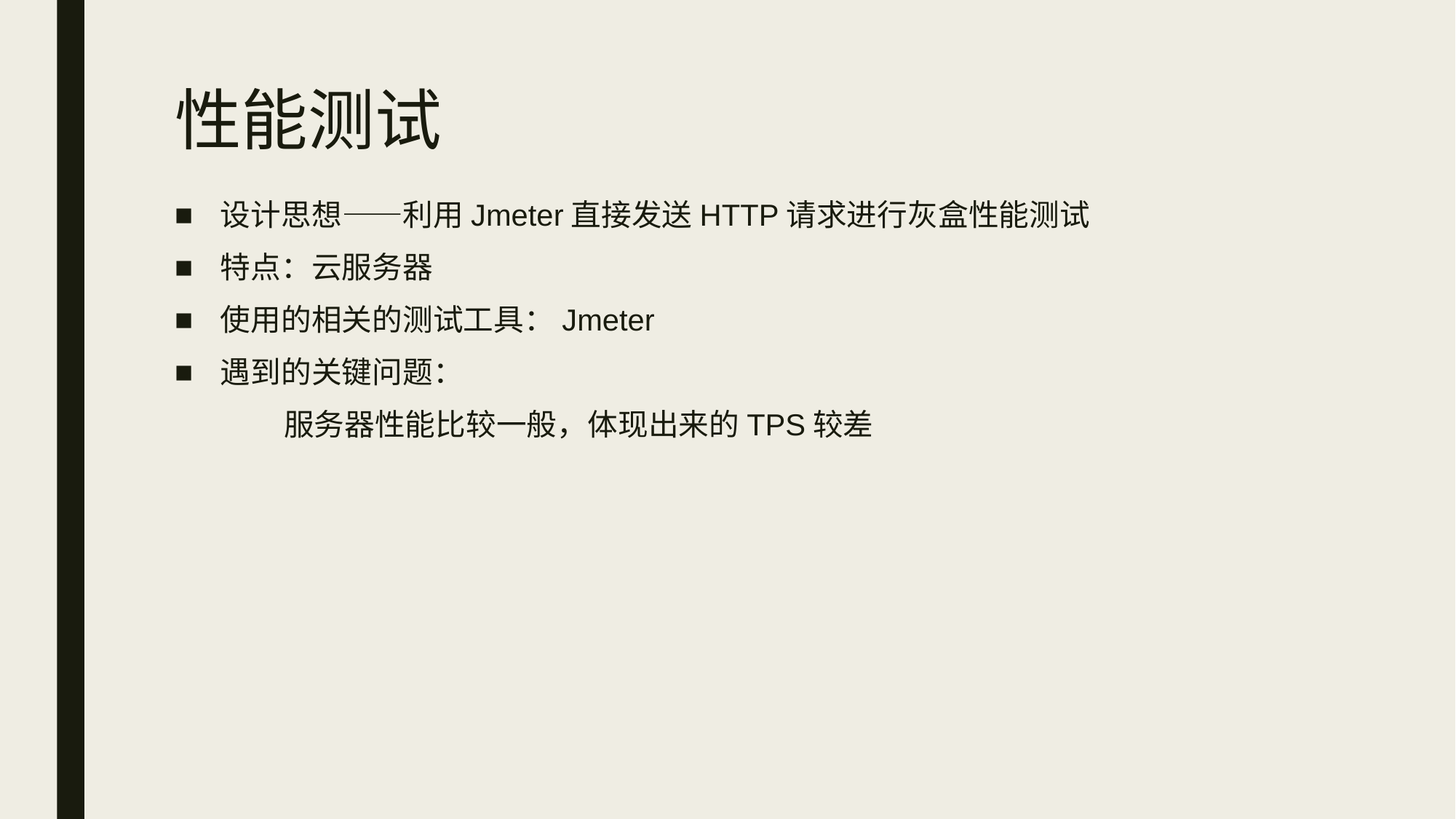

# 性能测试
设计思想——利用Jmeter直接发送HTTP请求进行灰盒性能测试
特点：云服务器
使用的相关的测试工具：Jmeter
遇到的关键问题：
	服务器性能比较一般，体现出来的TPS较差